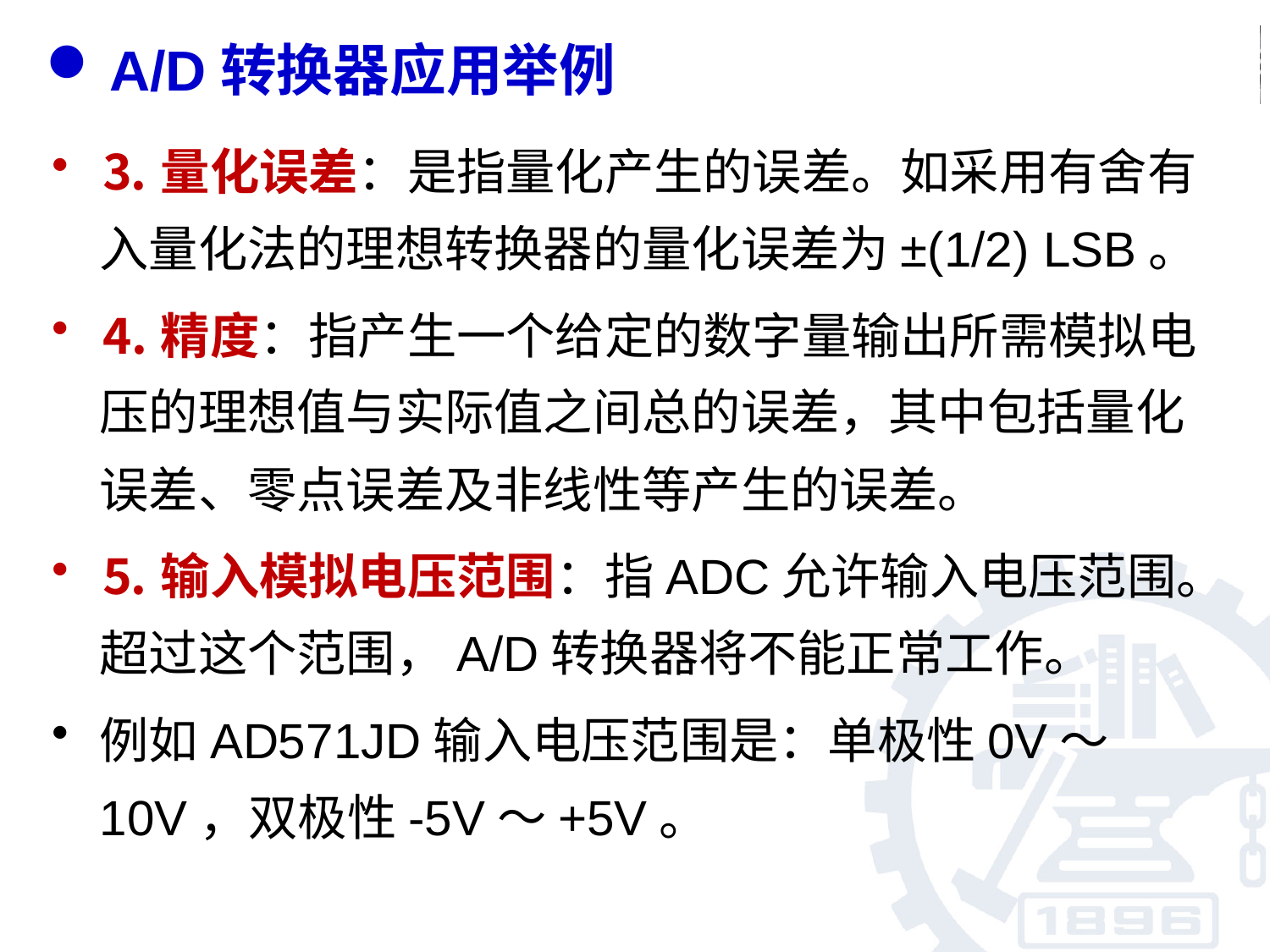

A/D转换器应用举例

⒊量化误差：是指量化产生的误差。如采用有舍有入量化法的理想转换器的量化误差为±(1/2) LSB。
⒋精度：指产生一个给定的数字量输出所需模拟电压的理想值与实际值之间总的误差，其中包括量化误差、零点误差及非线性等产生的误差。
⒌输入模拟电压范围：指ADC允许输入电压范围。超过这个范围，A/D转换器将不能正常工作。
例如AD571JD输入电压范围是：单极性0V～10V，双极性-5V～+5V。